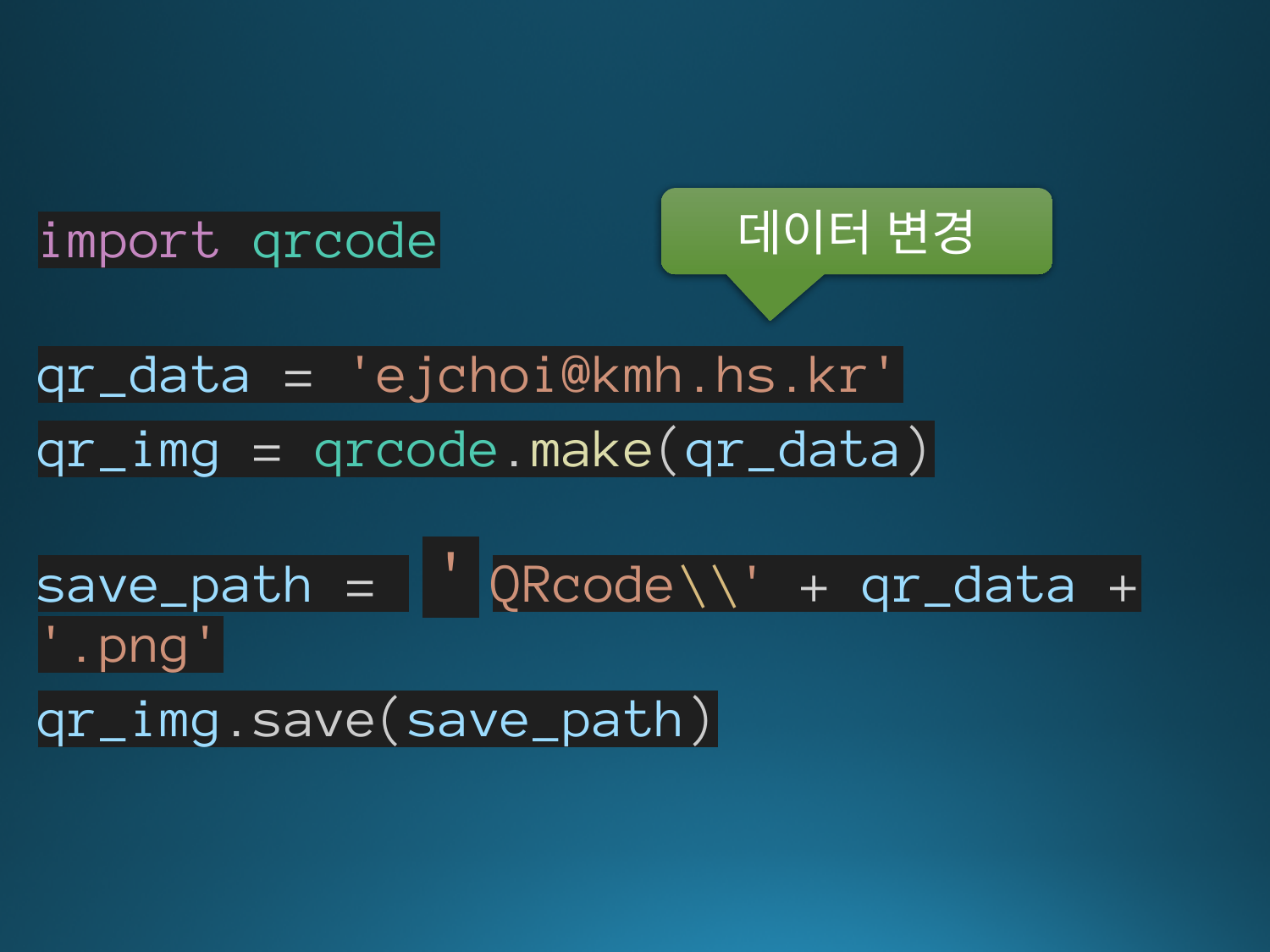

#
데이터 변경
import qrcode
qr_data = 'ejchoi@kmh.hs.kr'
qr_img = qrcode.make(qr_data)
save_path = ＇QRcode\\' + qr_data + '.png'
qr_img.save(save_path)